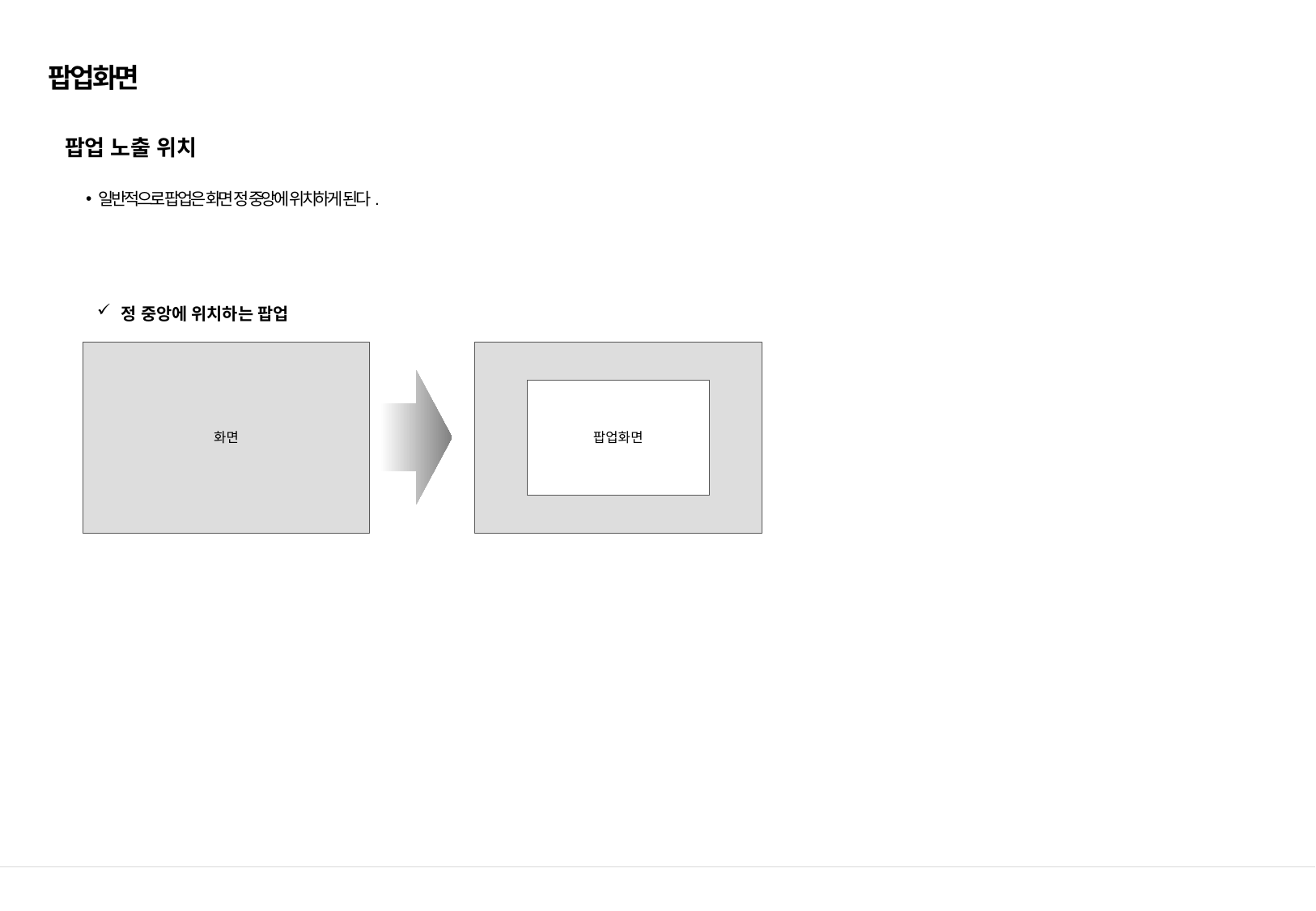

# 팝업화면
팝업 노출 위치
일반적으로 팝업은 화면 정 중앙에 위치하게 된다.
정 중앙에 위치하는 팝업
화면
Contents 영역
팝업화면